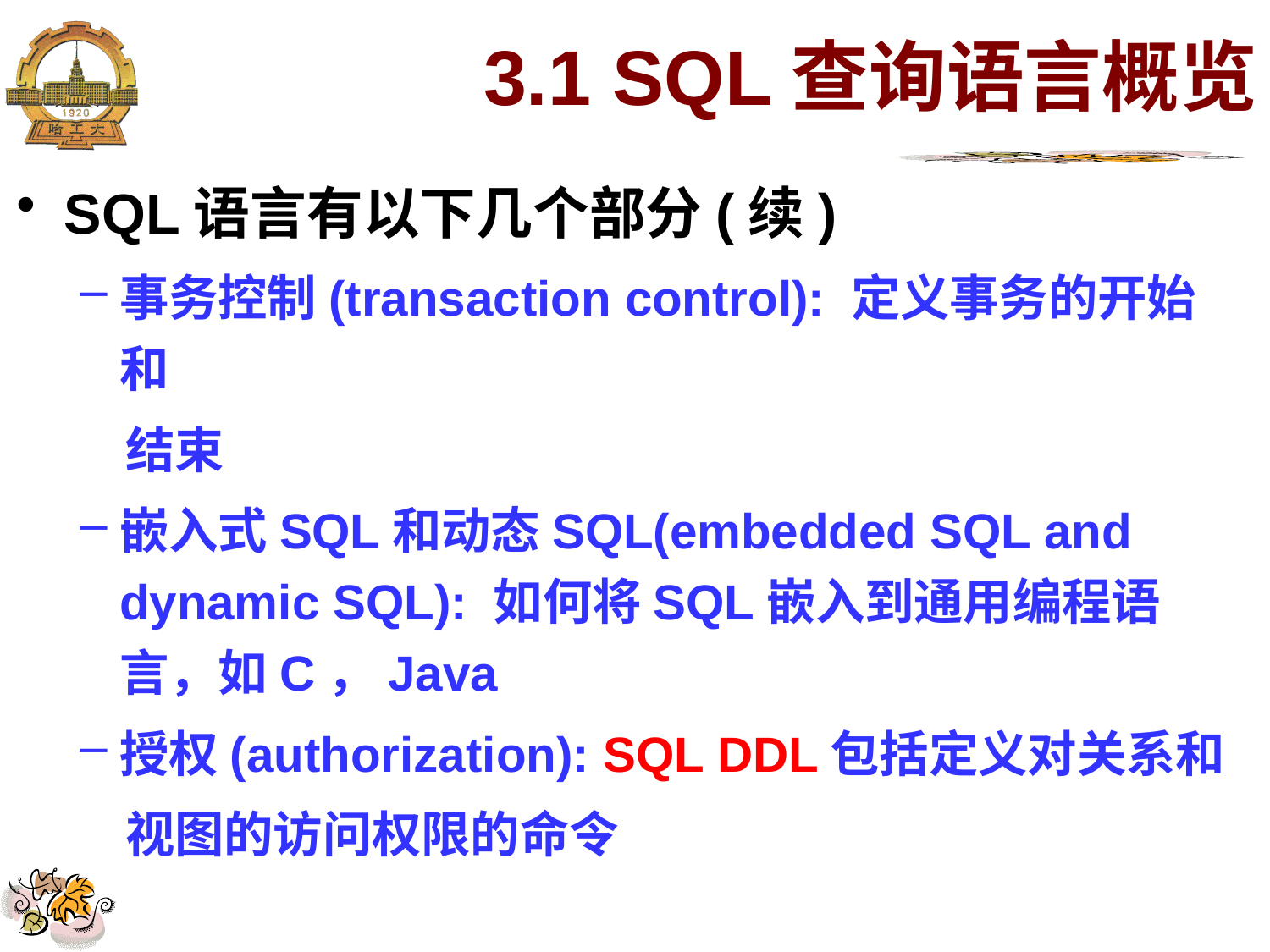

# 3.1 SQL查询语言概览
SQL语言有以下几个部分(续)
事务控制(transaction control): 定义事务的开始和
   结束
嵌入式SQL和动态SQL(embedded SQL and dynamic SQL): 如何将SQL嵌入到通用编程语言，如C，Java
授权(authorization): SQL DDL包括定义对关系和
   视图的访问权限的命令